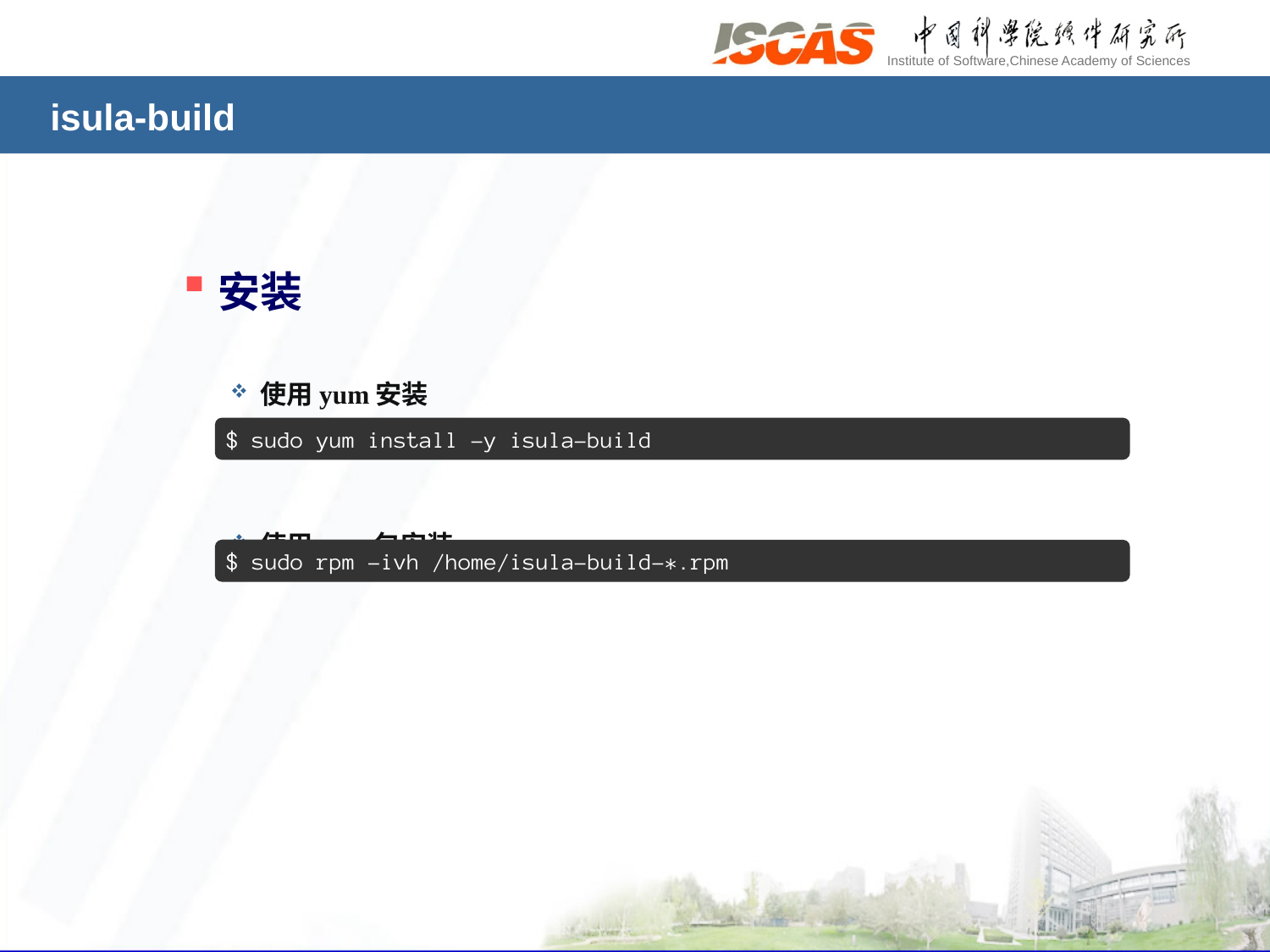

# isula-build
安装

使用yum安装

使用rpm包安装

$ sudo yum install -y isula-build
$ sudo rpm -ivh /home/isula-build-*.rpm